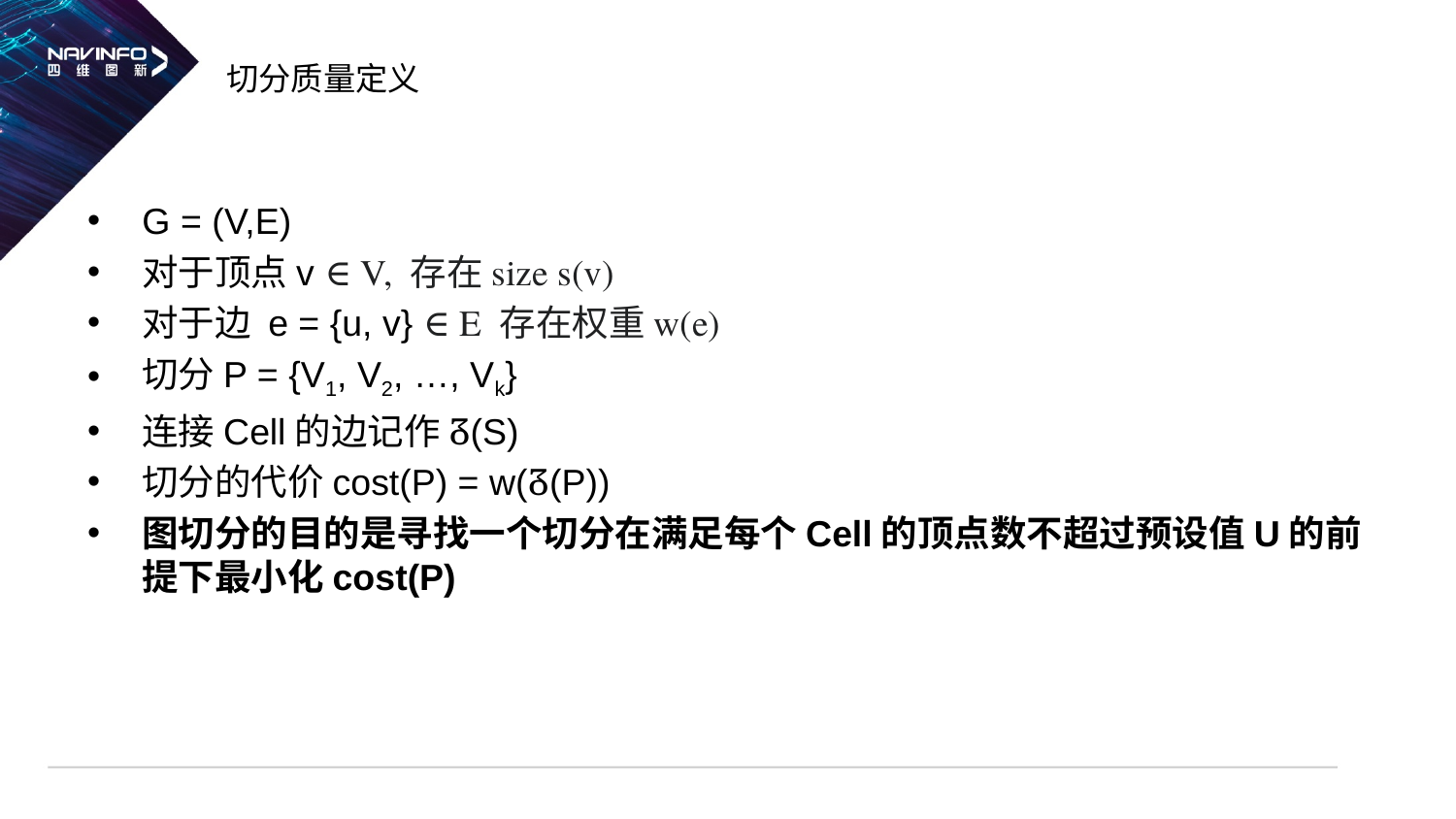

# 切分质量定义
G = (V,E)
对于顶点v ∈ V, 存在size s(v)
对于边 e = {u, v} ∈ E 存在权重w(e)
切分P = {V1, V2, …, Vk}
连接Cell的边记作Ᵹ(S)
切分的代价cost(P) = w(Ᵹ(P))
图切分的目的是寻找一个切分在满足每个Cell的顶点数不超过预设值U的前提下最小化cost(P)